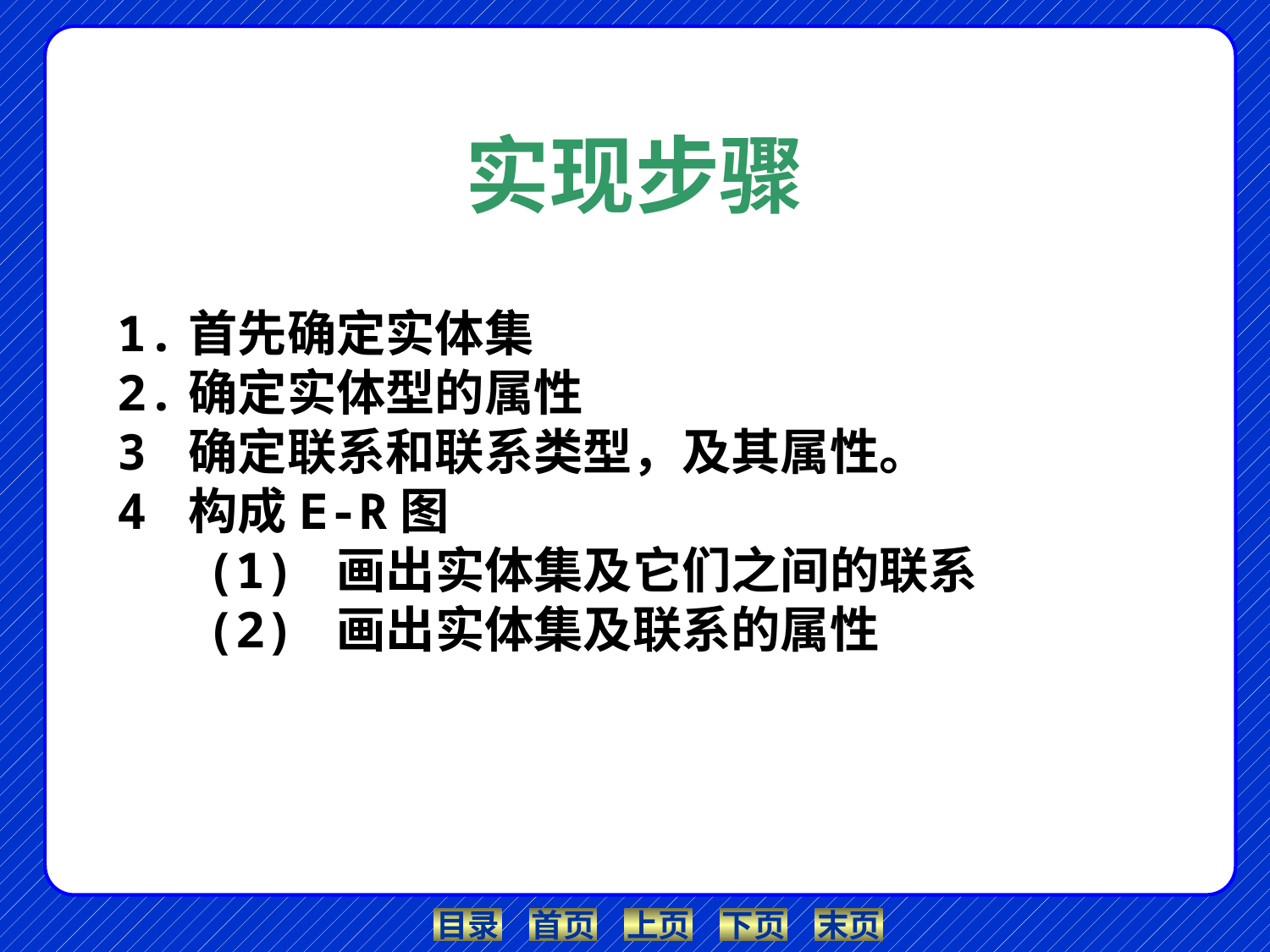

An Introduction to Database Systenm
实现步骤
1.首先确定实体集
2.确定实体型的属性
3 确定联系和联系类型，及其属性。
4 构成E-R图
   (1) 画出实体集及它们之间的联系
   (2) 画出实体集及联系的属性